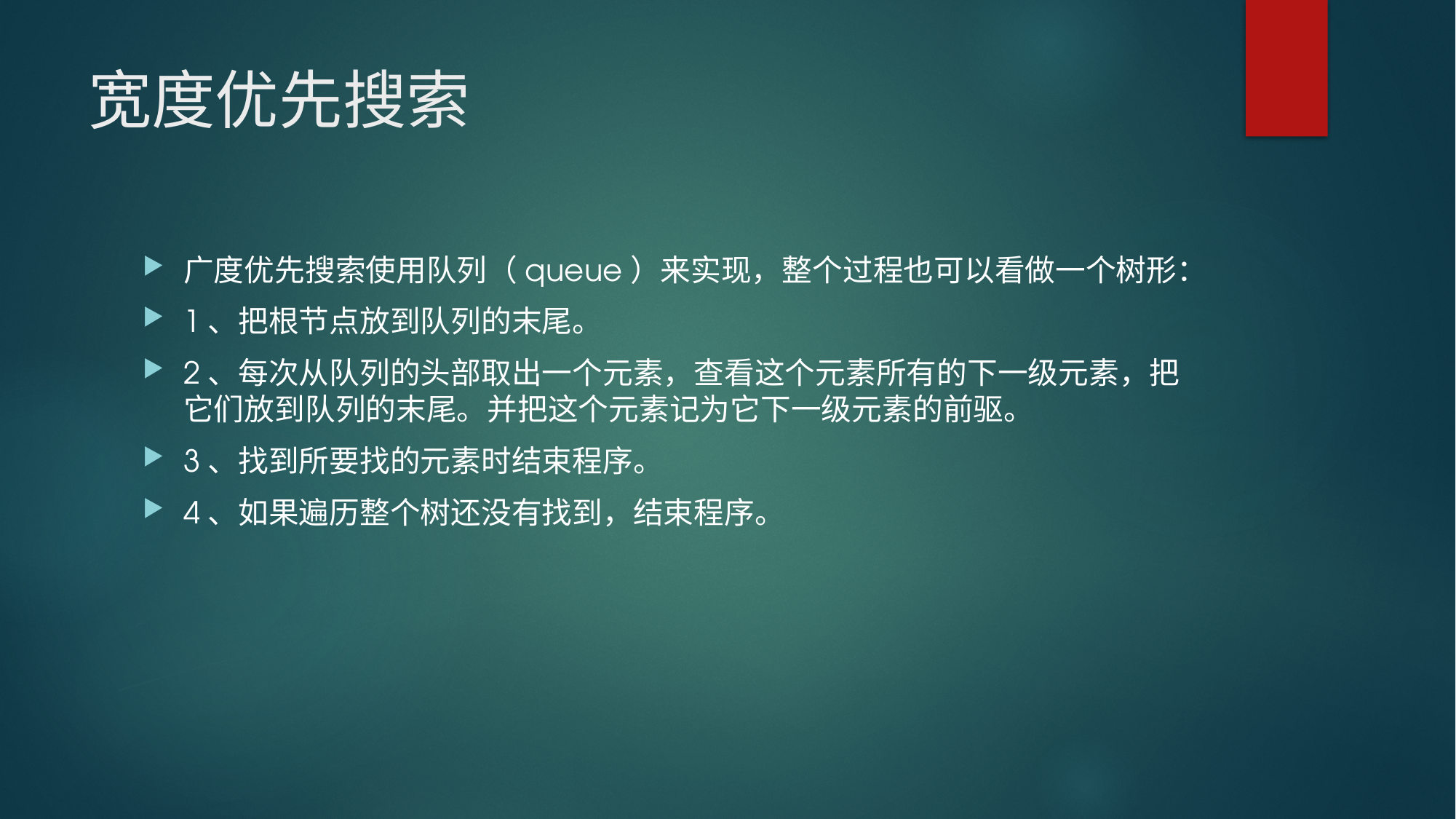

# 宽度优先搜索
广度优先搜索使用队列（queue）来实现，整个过程也可以看做一个树形：
1、把根节点放到队列的末尾。
2、每次从队列的头部取出一个元素，查看这个元素所有的下一级元素，把它们放到队列的末尾。并把这个元素记为它下一级元素的前驱。
3、找到所要找的元素时结束程序。
4、如果遍历整个树还没有找到，结束程序。